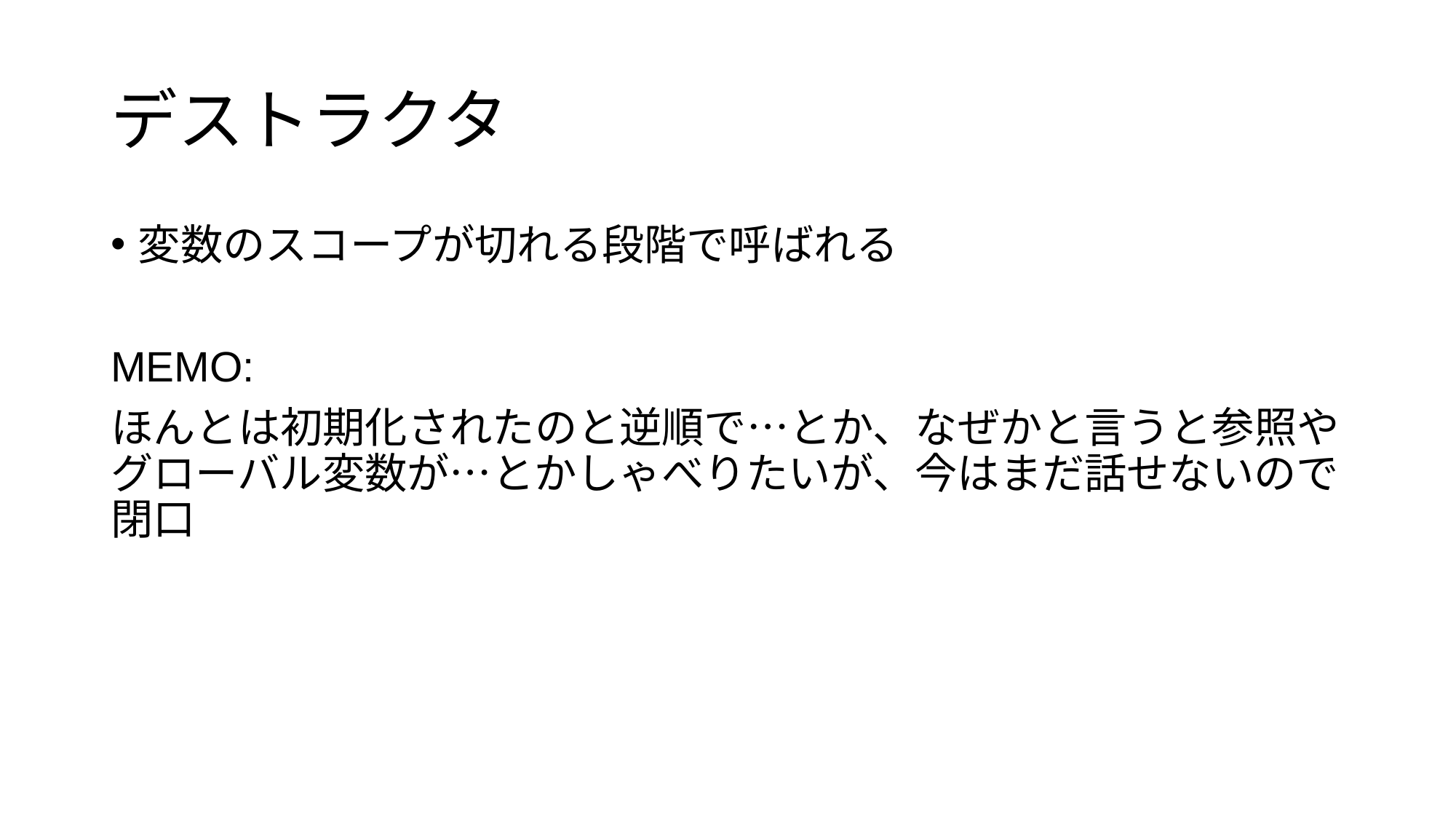

# デストラクタ
変数のスコープが切れる段階で呼ばれる

MEMO:
ほんとは初期化されたのと逆順で…とか、なぜかと言うと参照やグローバル変数が…とかしゃべりたいが、今はまだ話せないので閉口